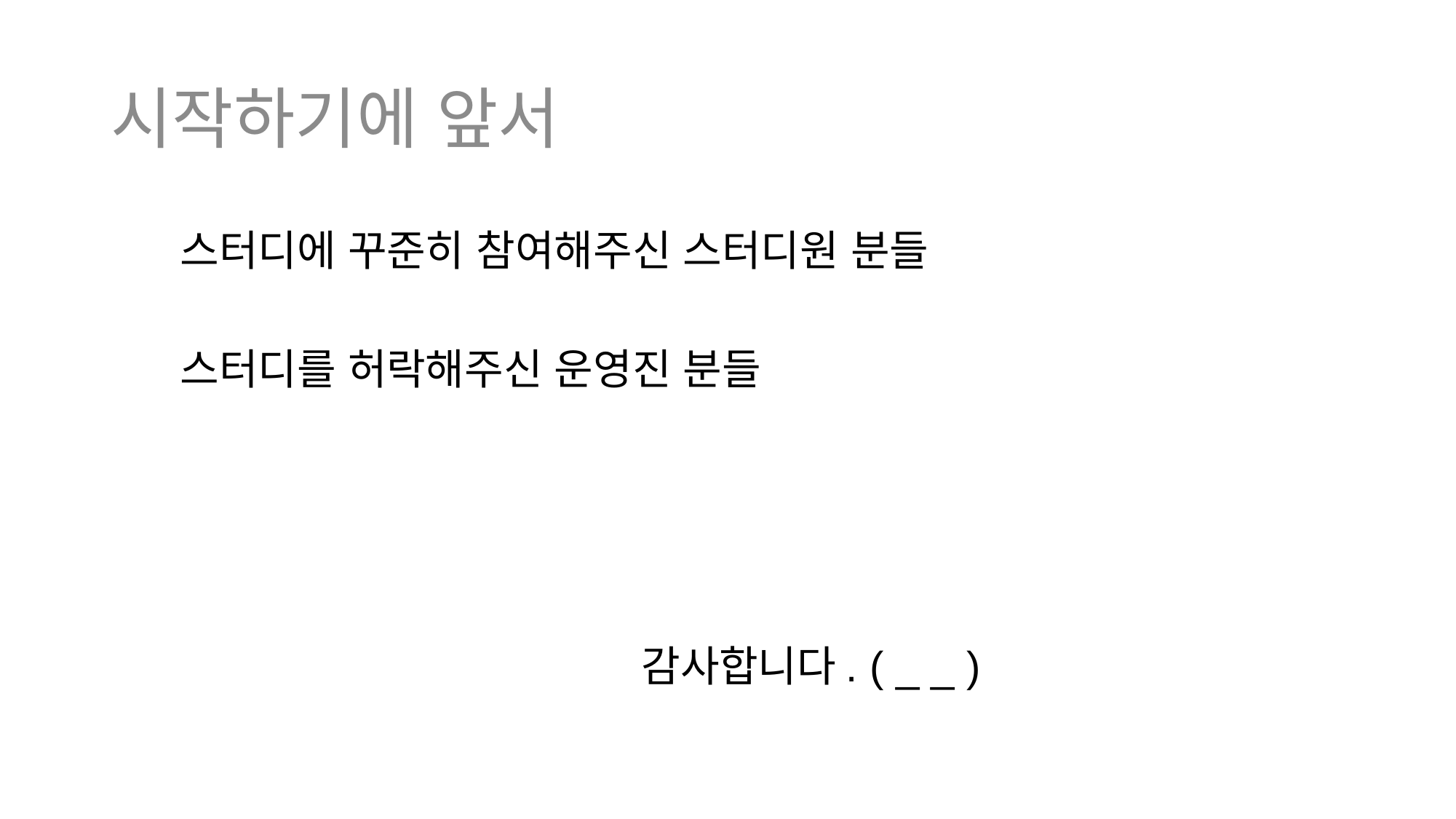

시작하기에 앞서
     스터디에 꾸준히 참여해주신 스터디원 분들

     스터디를 허락해주신 운영진 분들

                                            감사합니다. ( _ _ )